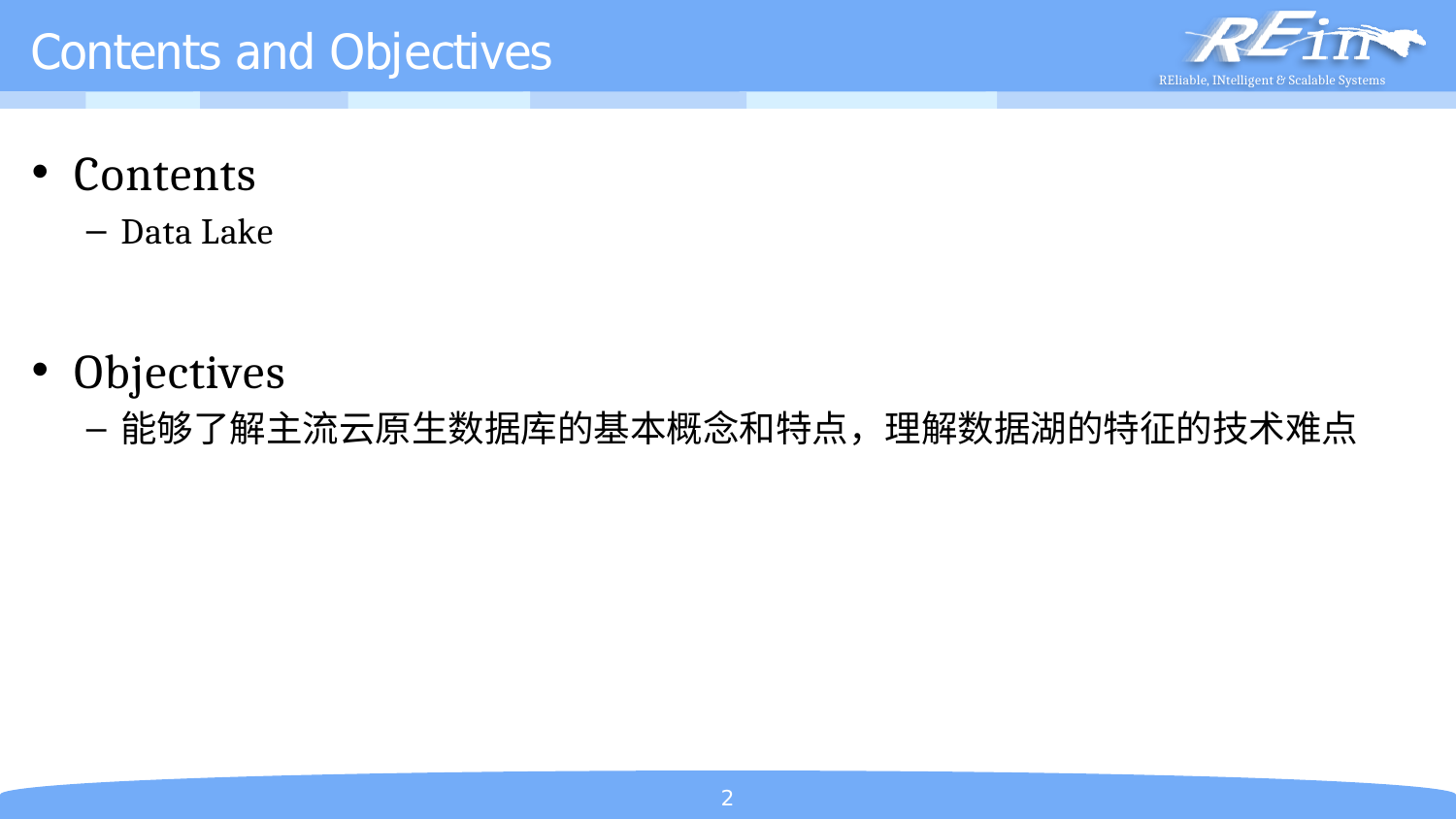

# Contents and Objectives
Contents
Data Lake

Objectives
能够了解主流云原生数据库的基本概念和特点，理解数据湖的特征的技术难点

2